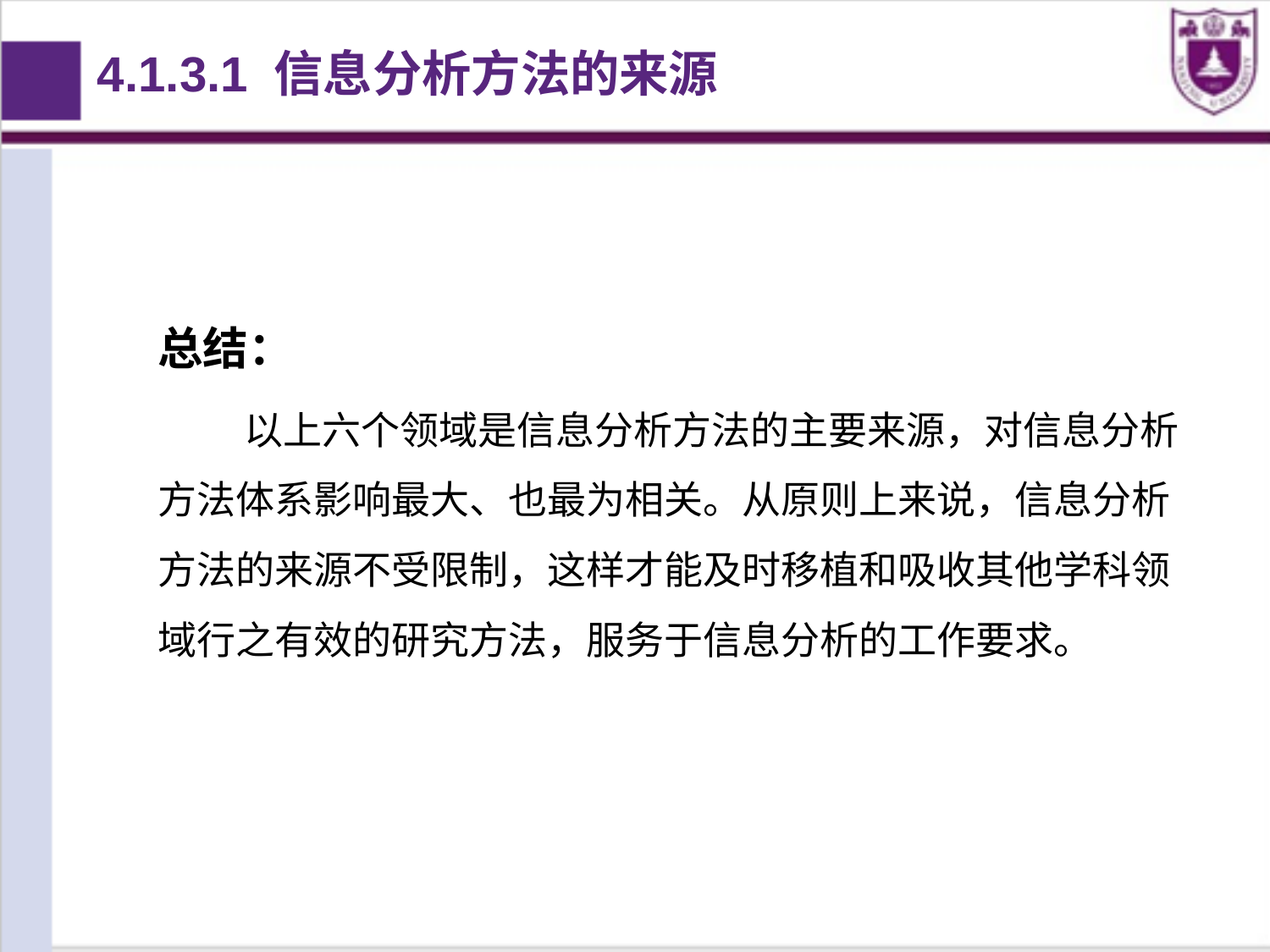

4.1.3.1 信息分析方法的来源
总结：
         以上六个领域是信息分析方法的主要来源，对信息分析方法体系影响最大、也最为相关。从原则上来说，信息分析方法的来源不受限制，这样才能及时移植和吸收其他学科领域行之有效的研究方法，服务于信息分析的工作要求。